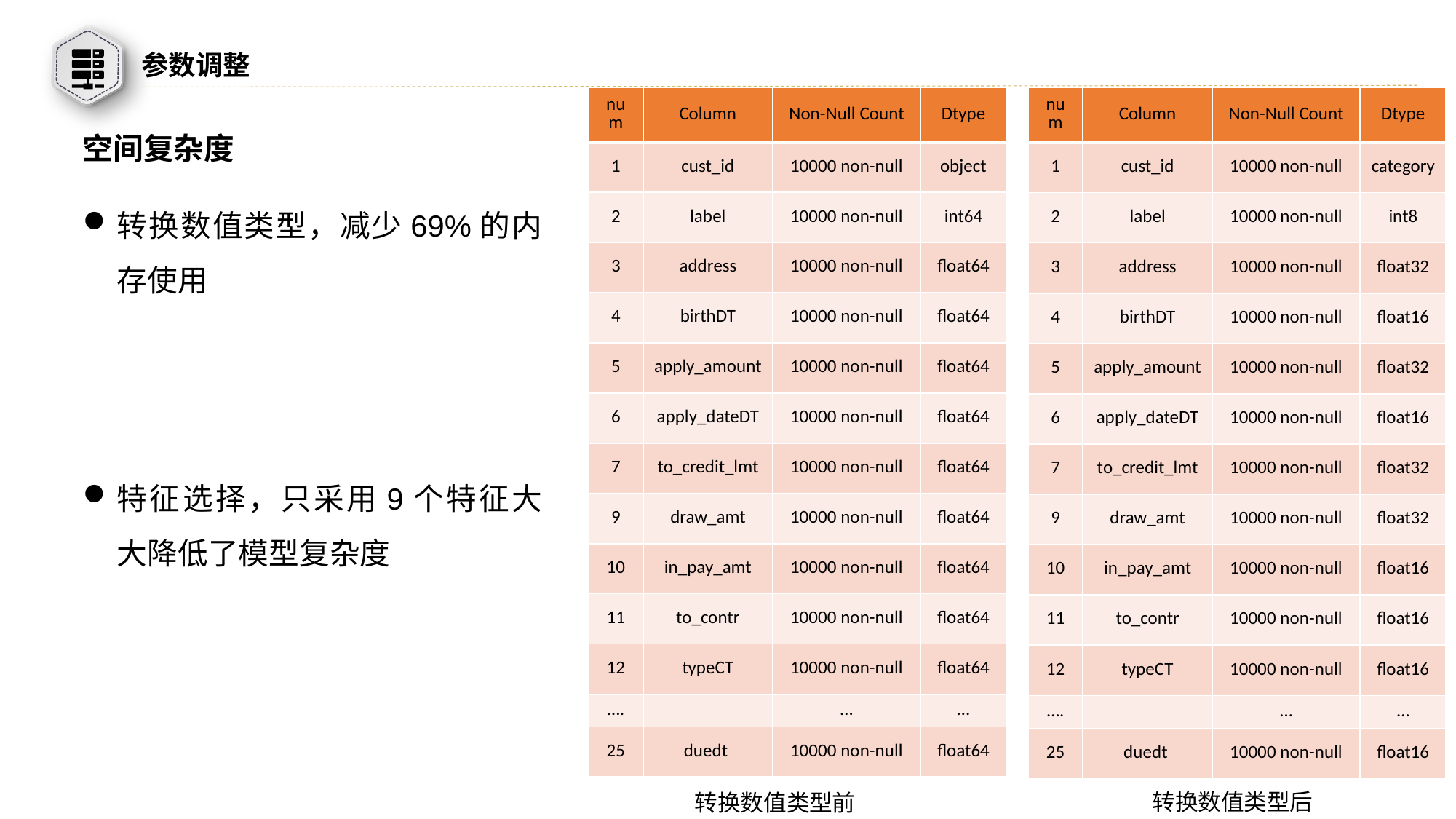

参数调整

| num | Column | Non-Null Count | Dtype |
| --- | --- | --- | --- |
| 1 | cust\_id | 10000 non-null | object |
| 2 | label | 10000 non-null | int64 |
| 3 | address | 10000 non-null | float64 |
| 4 | birthDT | 10000 non-null | float64 |
| 5 | apply\_amount | 10000 non-null | float64 |
| 6 | apply\_dateDT | 10000 non-null | float64 |
| 7 | to\_credit\_lmt | 10000 non-null | float64 |
| 9 | draw\_amt | 10000 non-null | float64 |
| 10 | in\_pay\_amt | 10000 non-null | float64 |
| 11 | to\_contr | 10000 non-null | float64 |
| 12 | typeCT | 10000 non-null | float64 |
| …. |  | … | … |
| 25 | duedt | 10000 non-null | float64 |
| num | Column | Non-Null Count | Dtype |
| --- | --- | --- | --- |
| 1 | cust\_id | 10000 non-null | category |
| 2 | label | 10000 non-null | int8 |
| 3 | address | 10000 non-null | float32 |
| 4 | birthDT | 10000 non-null | float16 |
| 5 | apply\_amount | 10000 non-null | float32 |
| 6 | apply\_dateDT | 10000 non-null | float16 |
| 7 | to\_credit\_lmt | 10000 non-null | float32 |
| 9 | draw\_amt | 10000 non-null | float32 |
| 10 | in\_pay\_amt | 10000 non-null | float16 |
| 11 | to\_contr | 10000 non-null | float16 |
| 12 | typeCT | 10000 non-null | float16 |
| …. |  | … | … |
| 25 | duedt | 10000 non-null | float16 |
空间复杂度
转换数值类型，减少69%的内存使用

特征选择，只采用9个特征大大降低了模型复杂度
转换数值类型后
转换数值类型前